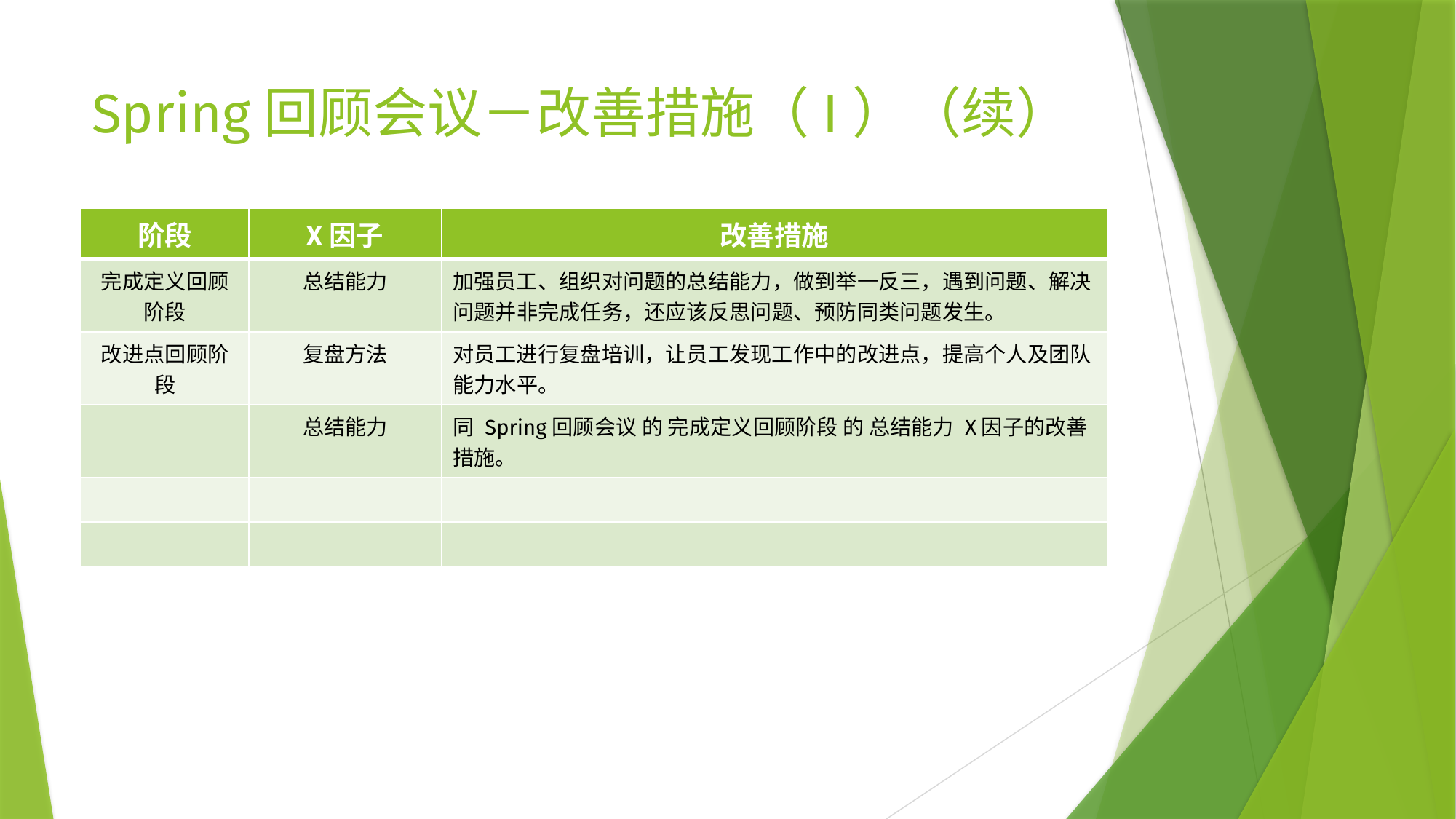

# Spring回顾会议－改善措施（I）（续）
| 阶段 | X因子 | 改善措施 |
| --- | --- | --- |
| 完成定义回顾阶段 | 总结能力 | 加强员工、组织对问题的总结能力，做到举一反三，遇到问题、解决问题并非完成任务，还应该反思问题、预防同类问题发生。 |
| 改进点回顾阶段 | 复盘方法 | 对员工进行复盘培训，让员工发现工作中的改进点，提高个人及团队能力水平。 |
|  | 总结能力 | 同 Spring回顾会议 的 完成定义回顾阶段 的 总结能力 X因子的改善措施。 |
|  |  |  |
|  |  |  |